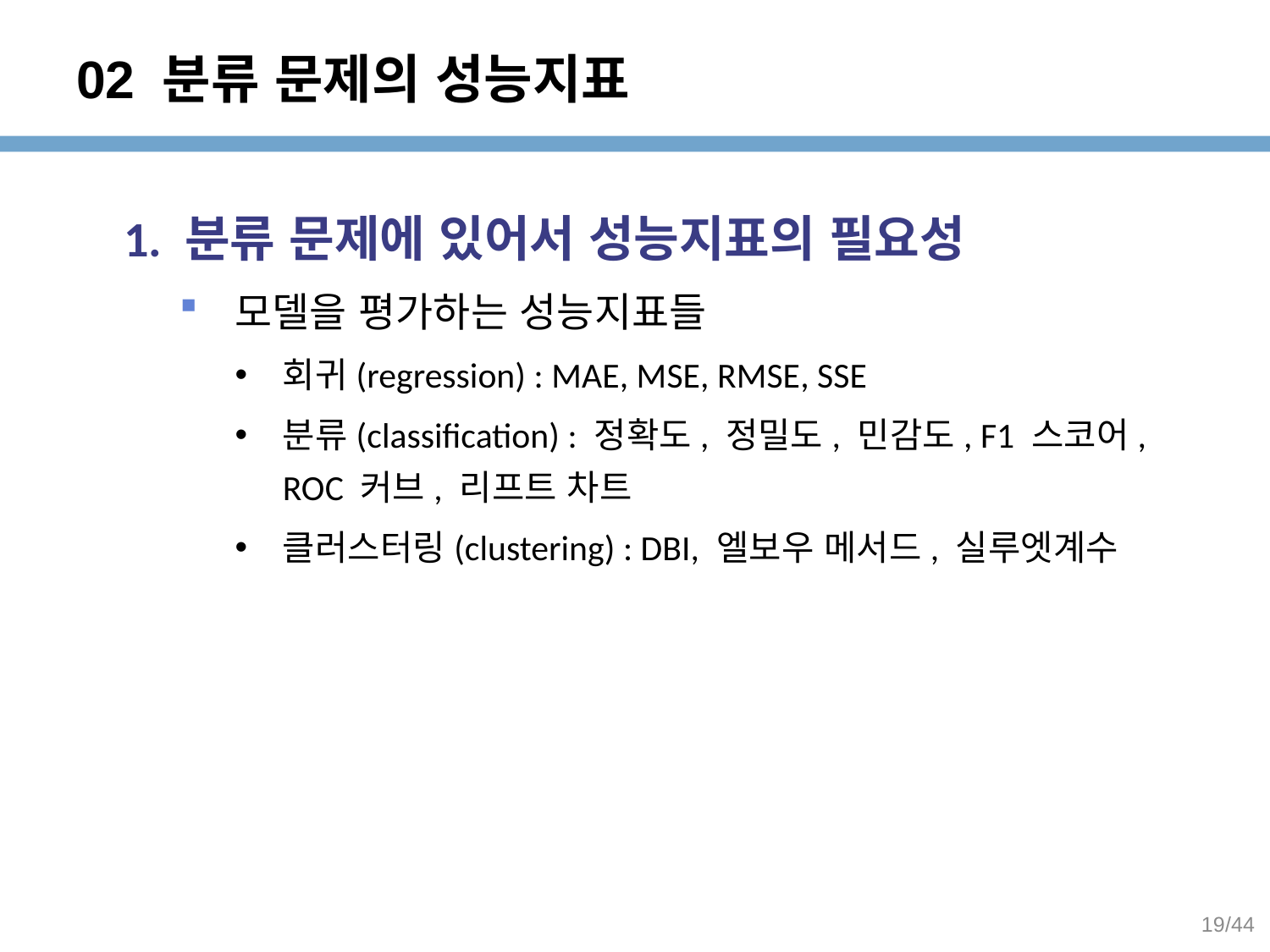

# 02 분류 문제의 성능지표
1. 분류 문제에 있어서 성능지표의 필요성
모델을 평가하는 성능지표들
회귀(regression) : MAE, MSE, RMSE, SSE
분류(classification) : 정확도, 정밀도, 민감도, F1 스코어, ROC 커브, 리프트 차트
클러스터링(clustering) : DBI, 엘보우 메서드, 실루엣계수

19/44